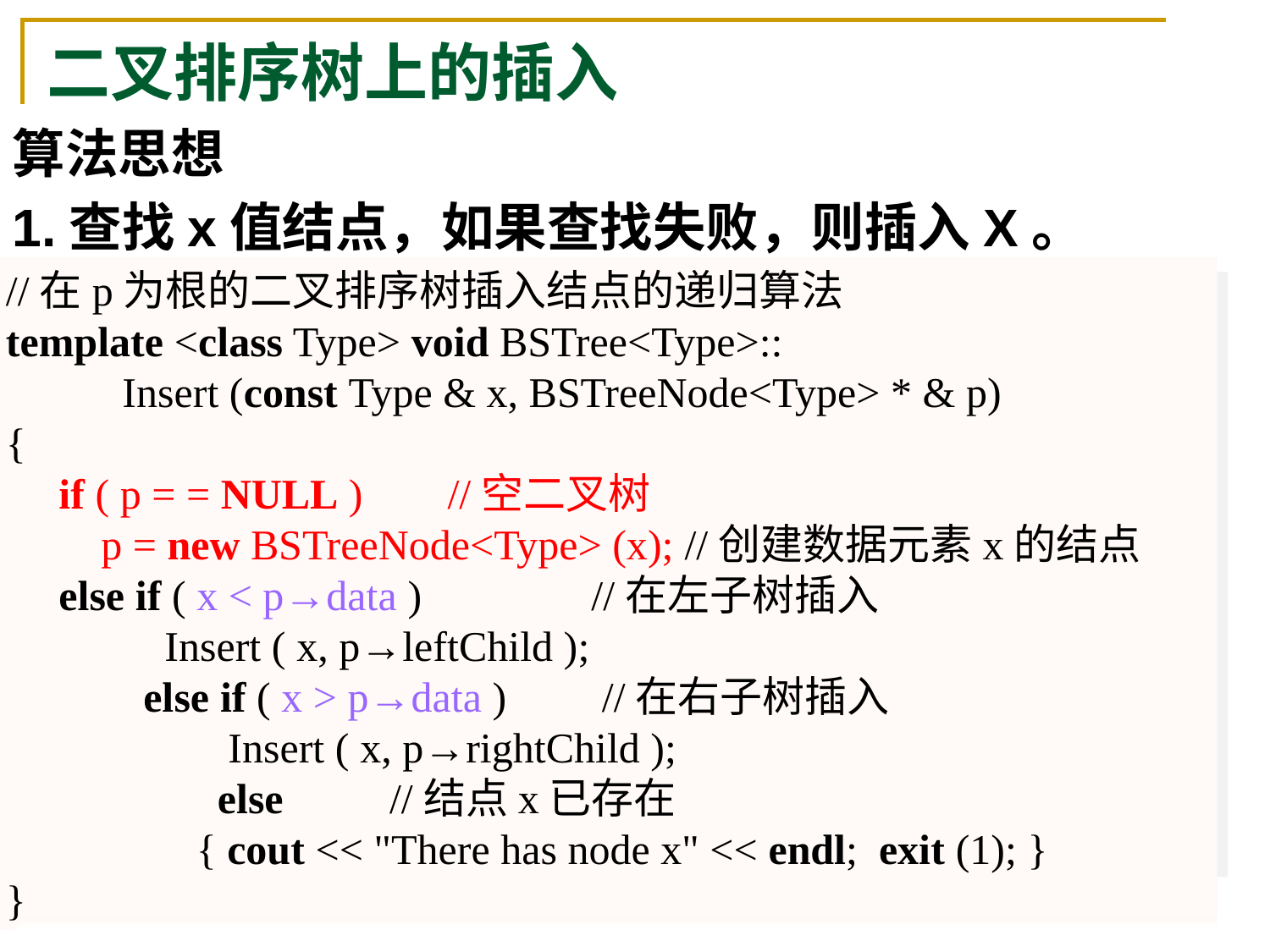

# 二叉排序树上的插入
算法思想
1.查找x值结点，如果查找失败，则插入X。
2.插入结点必定为叶子结点，记录插入位置的父亲
3.比较x值和父亲结点，确定插入位置为左孩子还是右孩子。
//在p为根的二叉排序树插入结点的递归算法
template <class Type> void BSTree<Type>::
           Insert (const Type & x, BSTreeNode<Type> * & p)
{
     if ( p = = NULL )        //空二叉树
         p = new BSTreeNode<Type> (x); //创建数据元素x的结点
     else if ( x < p→data )                //在左子树插入
               Insert ( x, p→leftChild );
             else if ( x > p→data )         //在右子树插入
                     Insert ( x, p→rightChild );
                    else          //结点x已存在
                  { cout << "There has node x" << endl;  exit (1); }
}
template <class ElemType>
bool BinarySortTree<ElemType>::Insert(const ElemType &e){
	BinTreeNode<ElemType> *f;
	if (Find(e, f) == NULL)	{
		BinTreeNode<ElemType> *p;
		p=new BinTreeNode<ElemType>(e);
		if (IsEmpty())	  	root=p;
		else if (e < f->data)		f->leftChild=p;
		        else		f->rightChild=p;
		return true;
	}
	else
		return false;
}